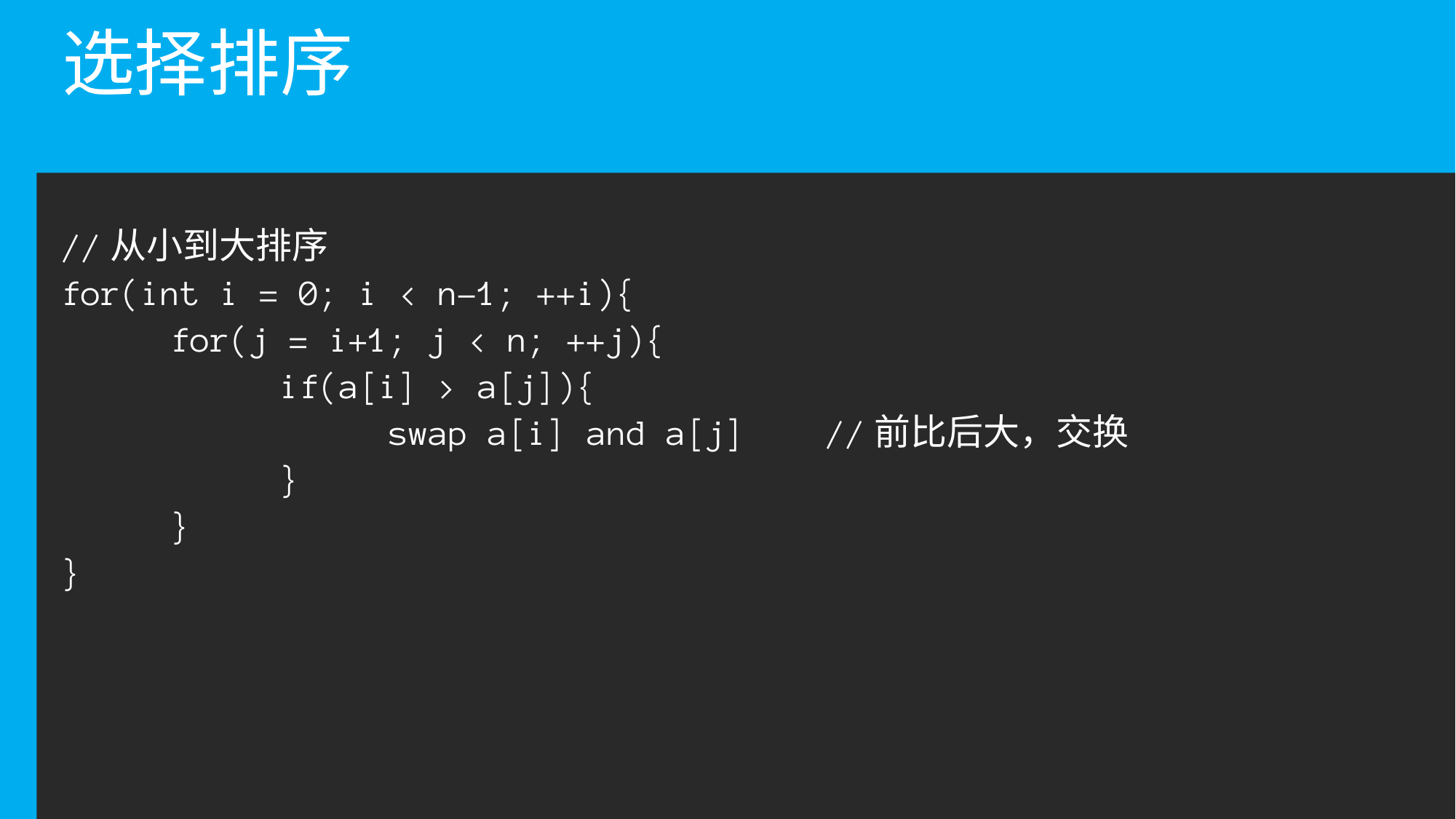

# 选择排序
//从小到大排序
for(int i = 0; i < n-1; ++i){
	for(j = i+1; j < n; ++j){
		if(a[i] > a[j]){
			swap a[i] and a[j]	//前比后大，交换
		}
	}
}